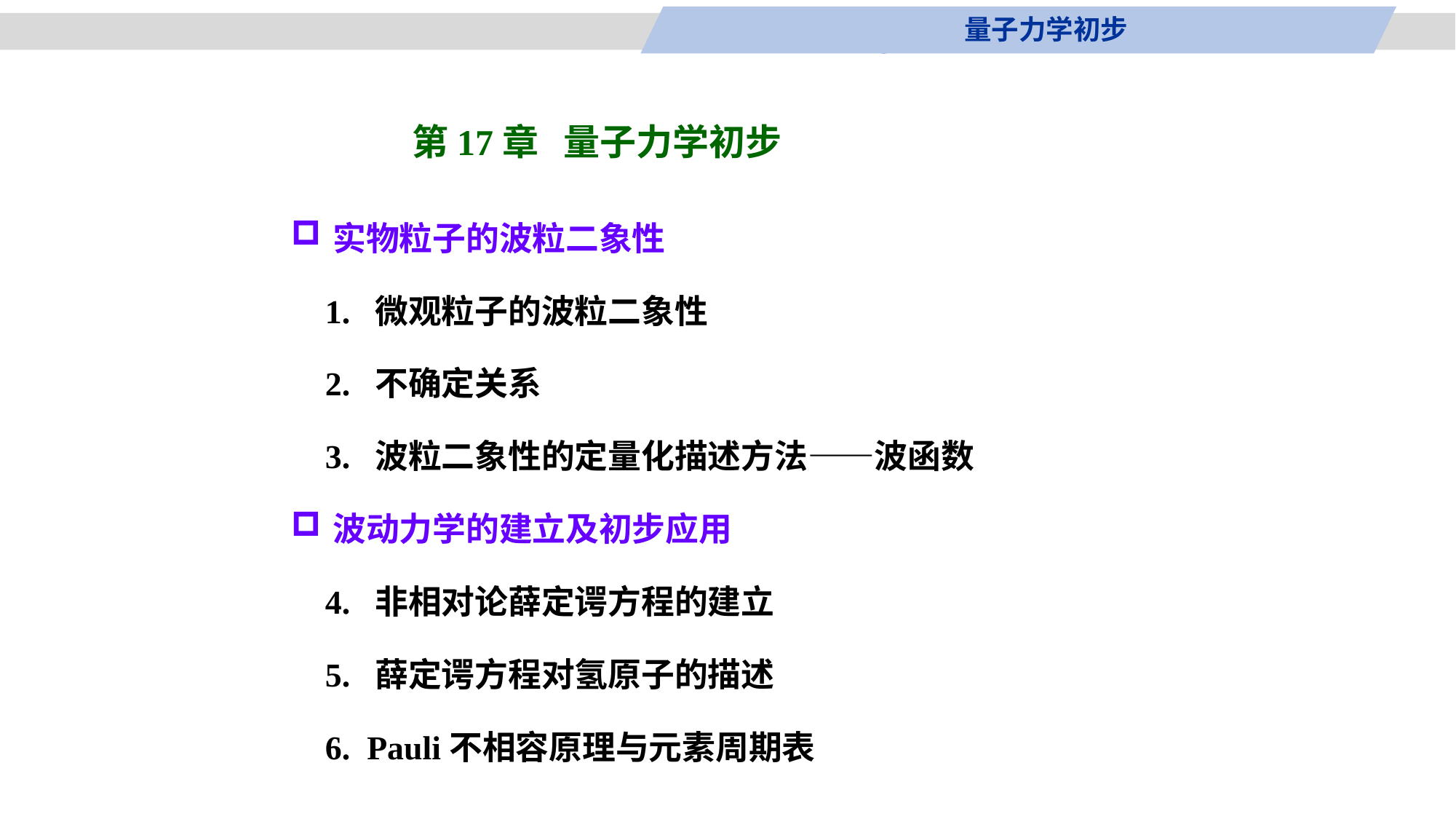

量子力学初步
第17章   量子力学初步
实物粒子的波粒二象性
    1.  微观粒子的波粒二象性
    2.  不确定关系
    3.  波粒二象性的定量化描述方法——波函数
波动力学的建立及初步应用
    4.  非相对论薛定谔方程的建立
    5.  薛定谔方程对氢原子的描述
    6.  Pauli不相容原理与元素周期表